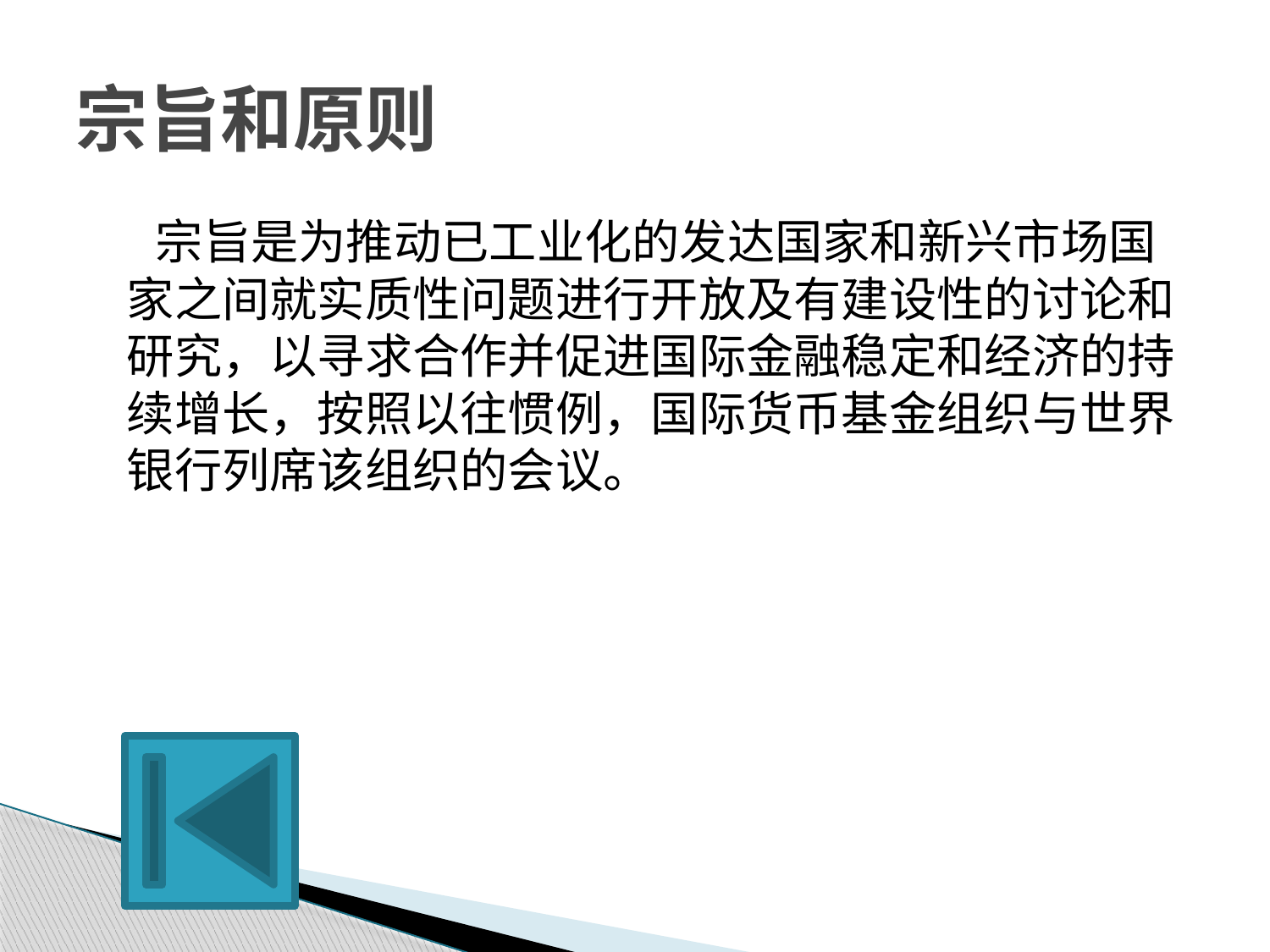

# 宗旨和原则
     宗旨是为推动已工业化的发达国家和新兴市场国家之间就实质性问题进行开放及有建设性的讨论和研究，以寻求合作并促进国际金融稳定和经济的持续增长，按照以往惯例，国际货币基金组织与世界银行列席该组织的会议。